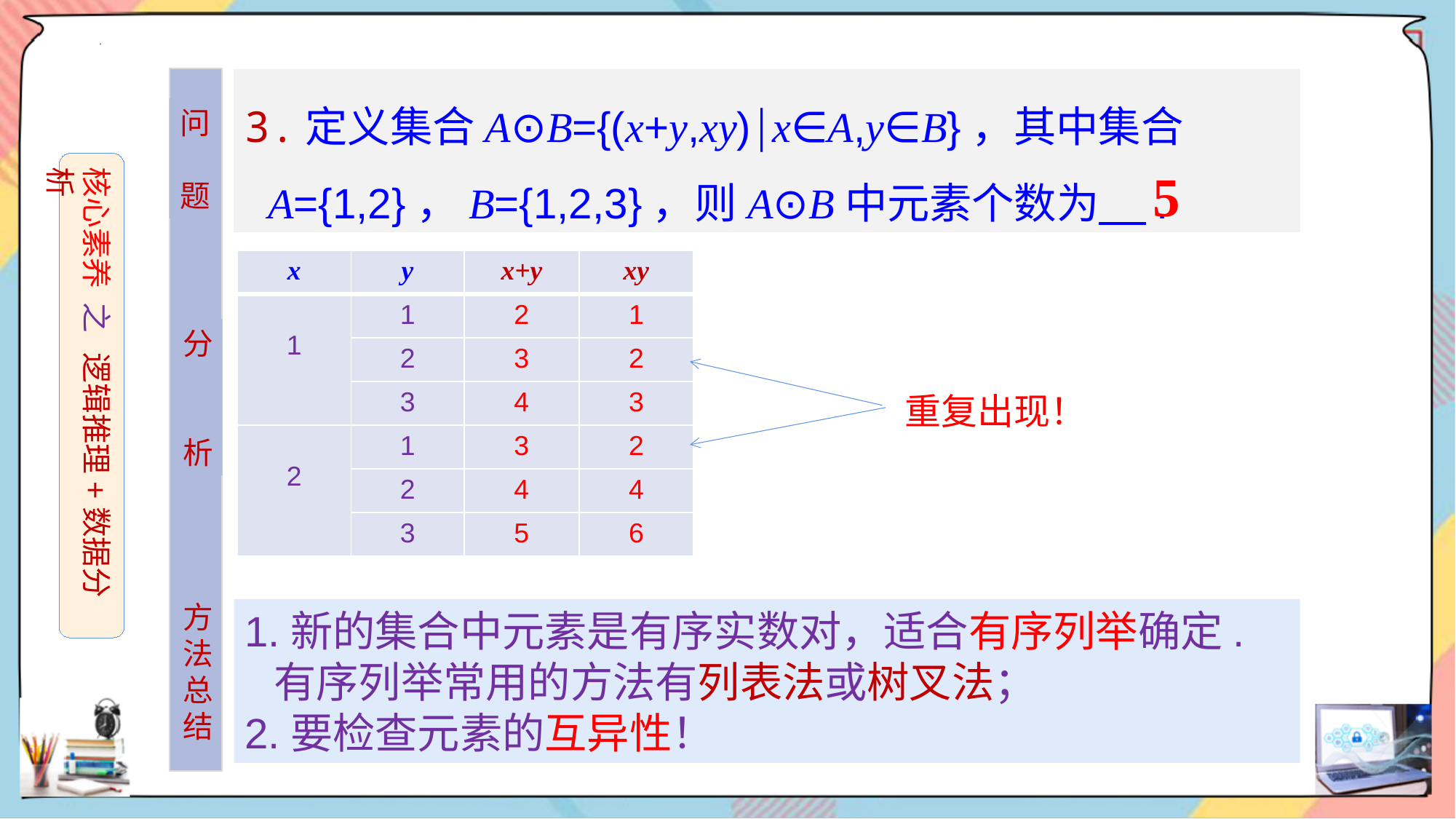

3.定义集合A⊙B={(x+y,xy)│x∈A,y∈B}，其中集合
  A={1,2}，B={1,2,3}，则A⊙B中元素个数为     .
问

题
5
核心素养  之   逻辑推理+数据分析
| x | y | x+y | xy |
| --- | --- | --- | --- |
| 1 | 1 | 2 | 1 |
|  | 2 | 3 | 2 |
|  | 3 | 4 | 3 |
| 2 | 1 | 3 | 2 |
|  | 2 | 4 | 4 |
|  | 3 | 5 | 6 |
分

析
重复出现！
方法总结
1.新的集合中元素是有序实数对，适合有序列举确定.
  有序列举常用的方法有列表法或树叉法；
2.要检查元素的互异性！